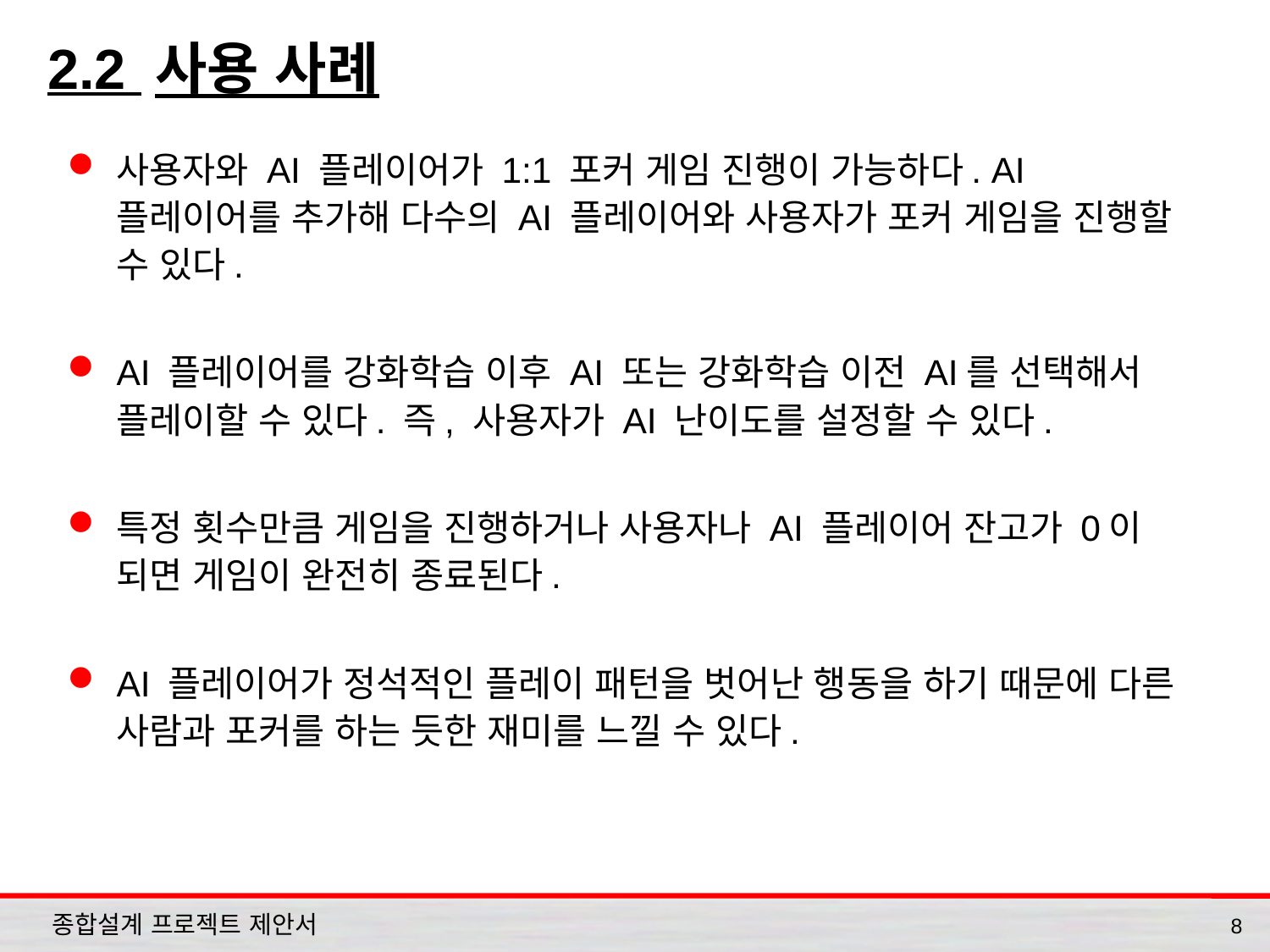

# 2.2 사용 사례
사용자와 AI 플레이어가 1:1 포커 게임 진행이 가능하다. AI 플레이어를 추가해 다수의 AI 플레이어와 사용자가 포커 게임을 진행할 수 있다.

AI 플레이어를 강화학습 이후 AI 또는 강화학습 이전 AI를 선택해서 플레이할 수 있다. 즉, 사용자가 AI 난이도를 설정할 수 있다.

특정 횟수만큼 게임을 진행하거나 사용자나 AI 플레이어 잔고가 0이 되면 게임이 완전히 종료된다.

AI 플레이어가 정석적인 플레이 패턴을 벗어난 행동을 하기 때문에 다른 사람과 포커를 하는 듯한 재미를 느낄 수 있다.